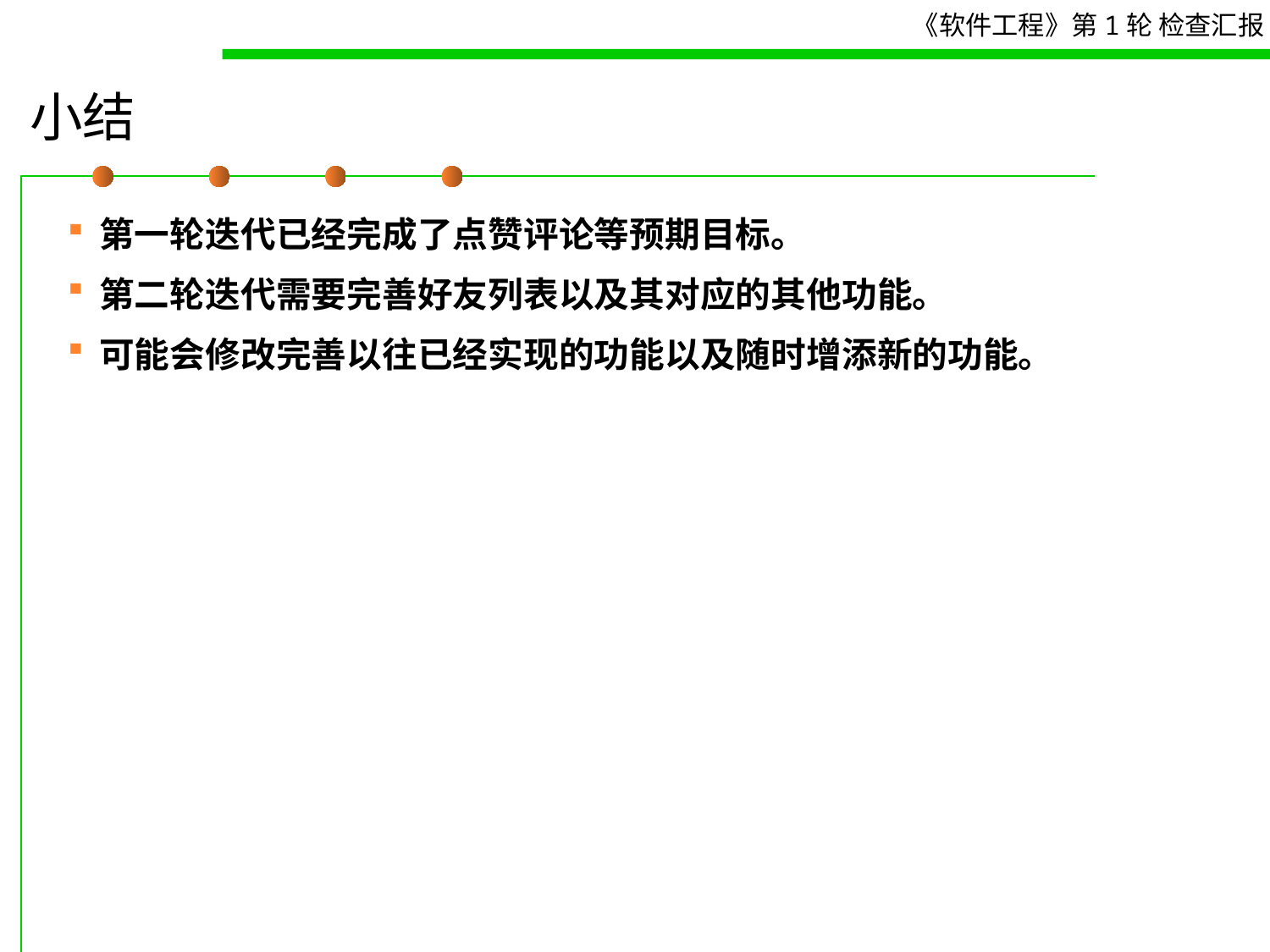

# 小结
第一轮迭代已经完成了点赞评论等预期目标。
第二轮迭代需要完善好友列表以及其对应的其他功能。
可能会修改完善以往已经实现的功能以及随时增添新的功能。